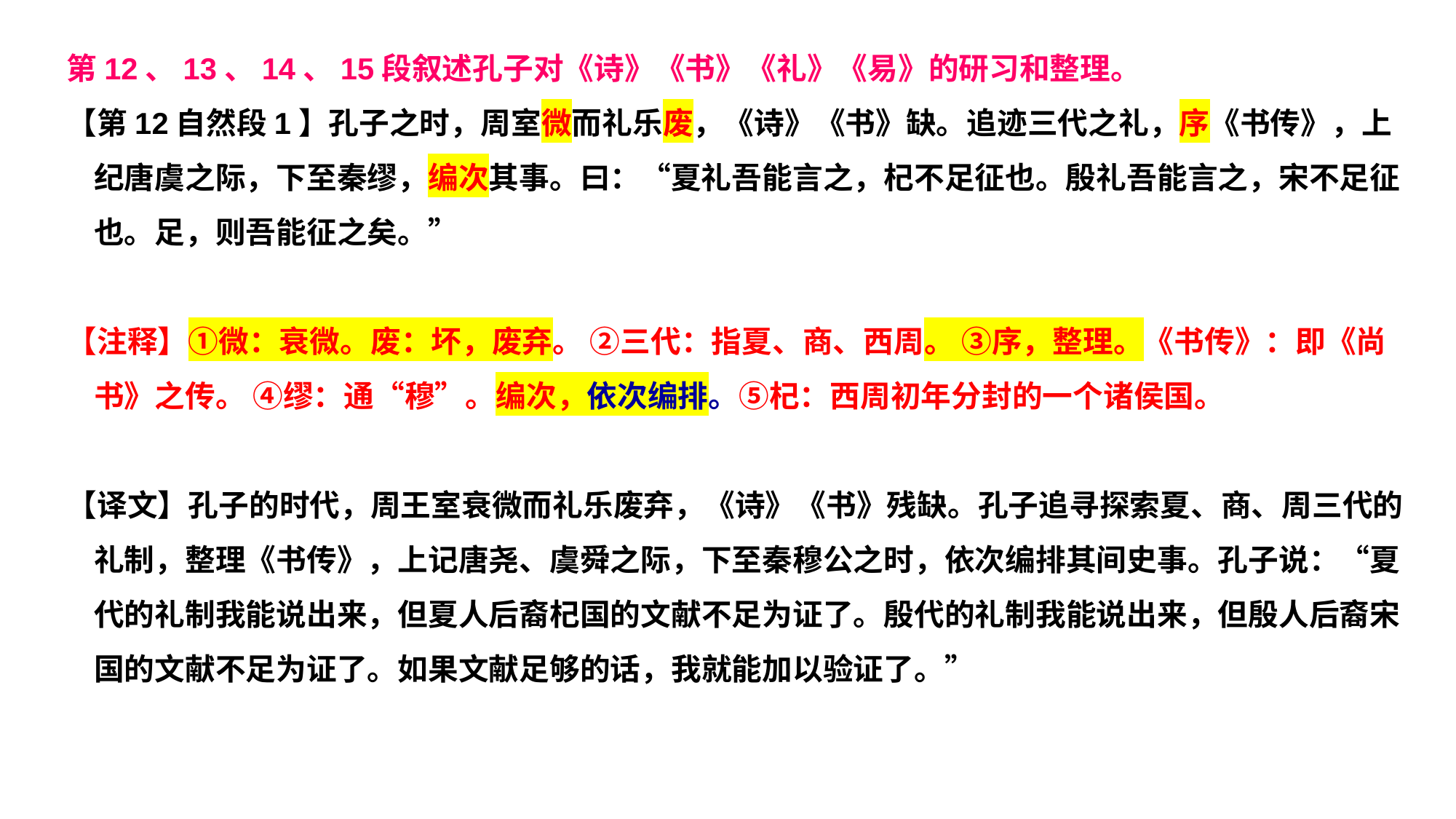

第12、13、14、15段叙述孔子对《诗》《书》《礼》《易》的研习和整理。
【第12自然段1】孔子之时，周室微而礼乐废，《诗》《书》缺。追迹三代之礼，序《书传》，上纪唐虞之际，下至秦缪，编次其事。曰：“夏礼吾能言之，杞不足征也。殷礼吾能言之，宋不足征也。足，则吾能征之矣。”

【注释】①微：衰微。废：坏，废弃。 ②三代：指夏、商、西周。 ③序，整理。《书传》：即《尚书》之传。 ④缪：通“穆”。编次，依次编排。⑤杞：西周初年分封的一个诸侯国。

【译文】孔子的时代，周王室衰微而礼乐废弃，《诗》《书》残缺。孔子追寻探索夏、商、周三代的礼制，整理《书传》，上记唐尧、虞舜之际，下至秦穆公之时，依次编排其间史事。孔子说：“夏代的礼制我能说出来，但夏人后裔杞国的文献不足为证了。殷代的礼制我能说出来，但殷人后裔宋国的文献不足为证了。如果文献足够的话，我就能加以验证了。”